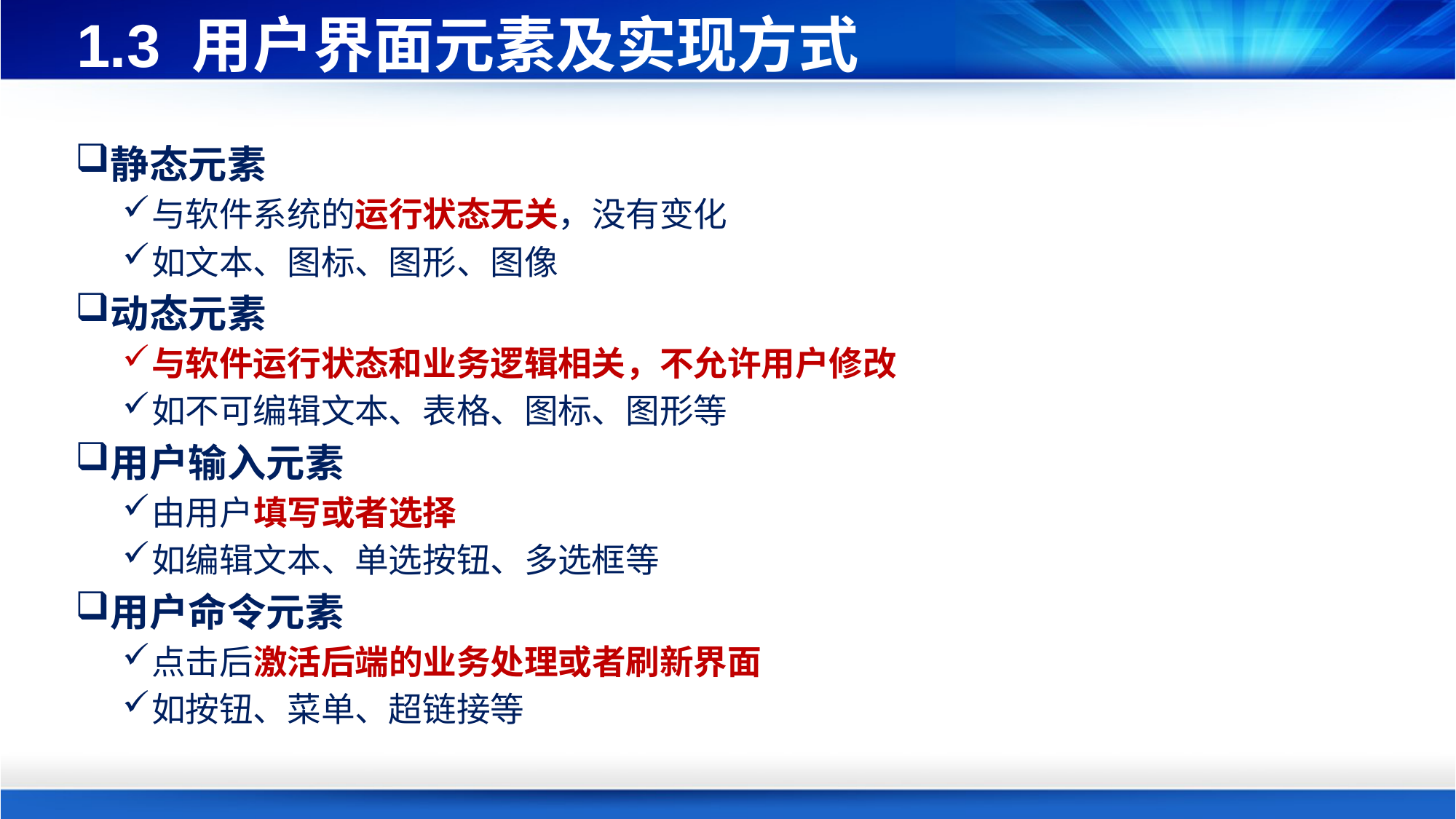

# 1.3 用户界面元素及实现方式
静态元素
与软件系统的运行状态无关，没有变化
如文本、图标、图形、图像
动态元素
与软件运行状态和业务逻辑相关，不允许用户修改
如不可编辑文本、表格、图标、图形等
用户输入元素
由用户填写或者选择
如编辑文本、单选按钮、多选框等
用户命令元素
点击后激活后端的业务处理或者刷新界面
如按钮、菜单、超链接等